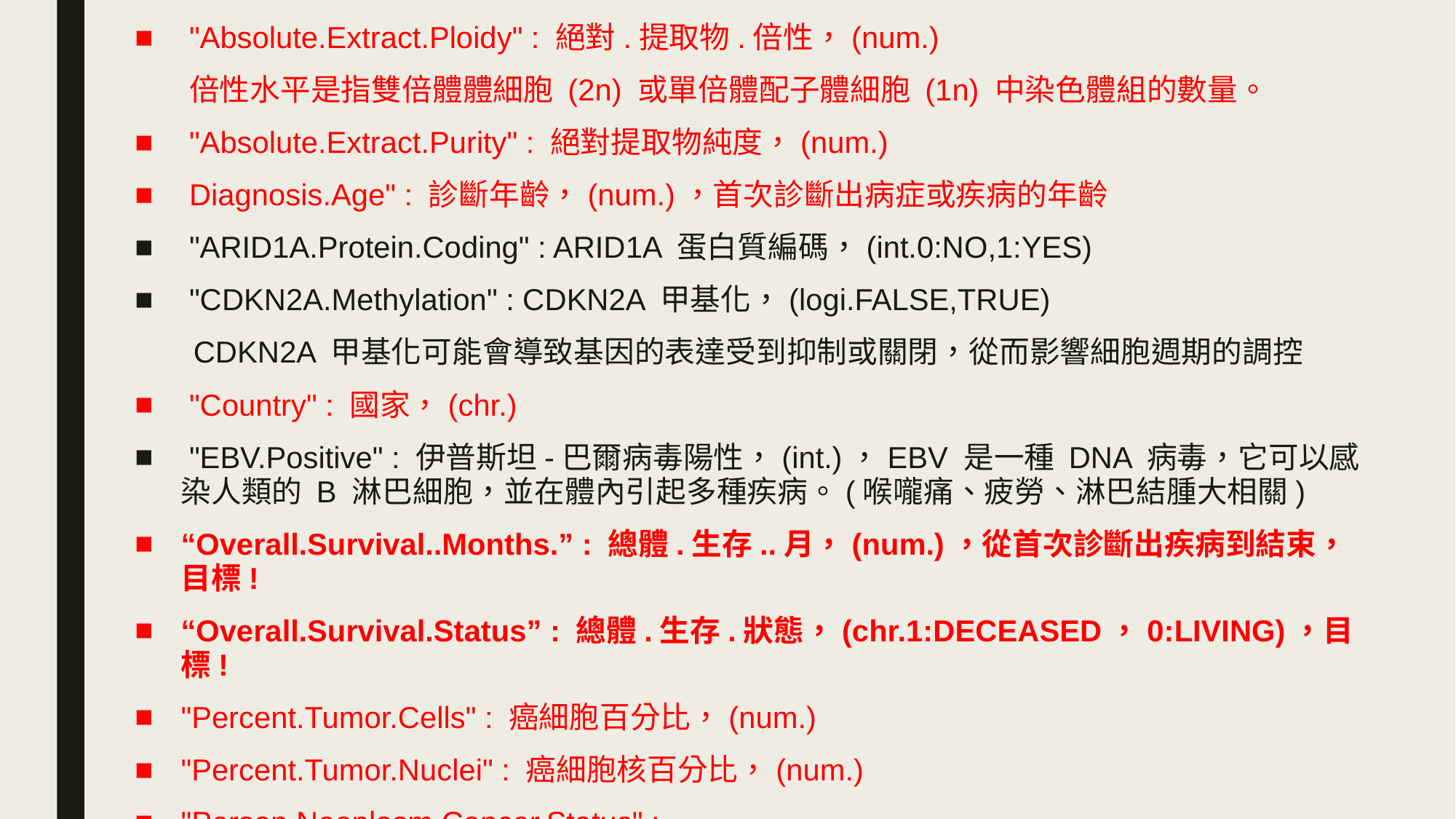

"Absolute.Extract.Ploidy" : 絕對.提取物.倍性，(num.)
       倍性水平是指雙倍體體細胞 (2n) 或單倍體配子體細胞 (1n) 中染色體組的數量。
 "Absolute.Extract.Purity" : 絕對提取物純度，(num.)
 Diagnosis.Age" : 診斷年齡，(num.)，首次診斷出病症或疾病的年齡
 "ARID1A.Protein.Coding" : ARID1A 蛋白質編碼，(int.0:NO,1:YES)
 "CDKN2A.Methylation" : CDKN2A 甲基化，(logi.FALSE,TRUE)
       CDKN2A 甲基化可能會導致基因的表達受到抑制或關閉，從而影響細胞週期的調控
 "Country" : 國家，(chr.)
 "EBV.Positive" : 伊普斯坦-巴爾病毒陽性，(int.)，EBV 是一種 DNA 病毒，它可以感染人類的 B 淋巴細胞，並在體內引起多種疾病。(喉嚨痛、疲勞、淋巴結腫大相關)
“Overall.Survival..Months.” : 總體.生存..月，(num.)，從首次診斷出疾病到結束，目標!
“Overall.Survival.Status” : 總體.生存.狀態，(chr.1:DECEASED，0:LIVING)，目標!
"Percent.Tumor.Cells" : 癌細胞百分比，(num.)
"Percent.Tumor.Nuclei" : 癌細胞核百分比，(num.)
"Person.Neoplasm.Cancer.Status" : 人體腫瘤癌症狀態，(chr.TUMOR_FREE/WITH_TUMOR)，描述腫瘤的有無、腫瘤的種類、腫瘤的大小和擴散程度，以及其他與腫瘤狀態相關的信息